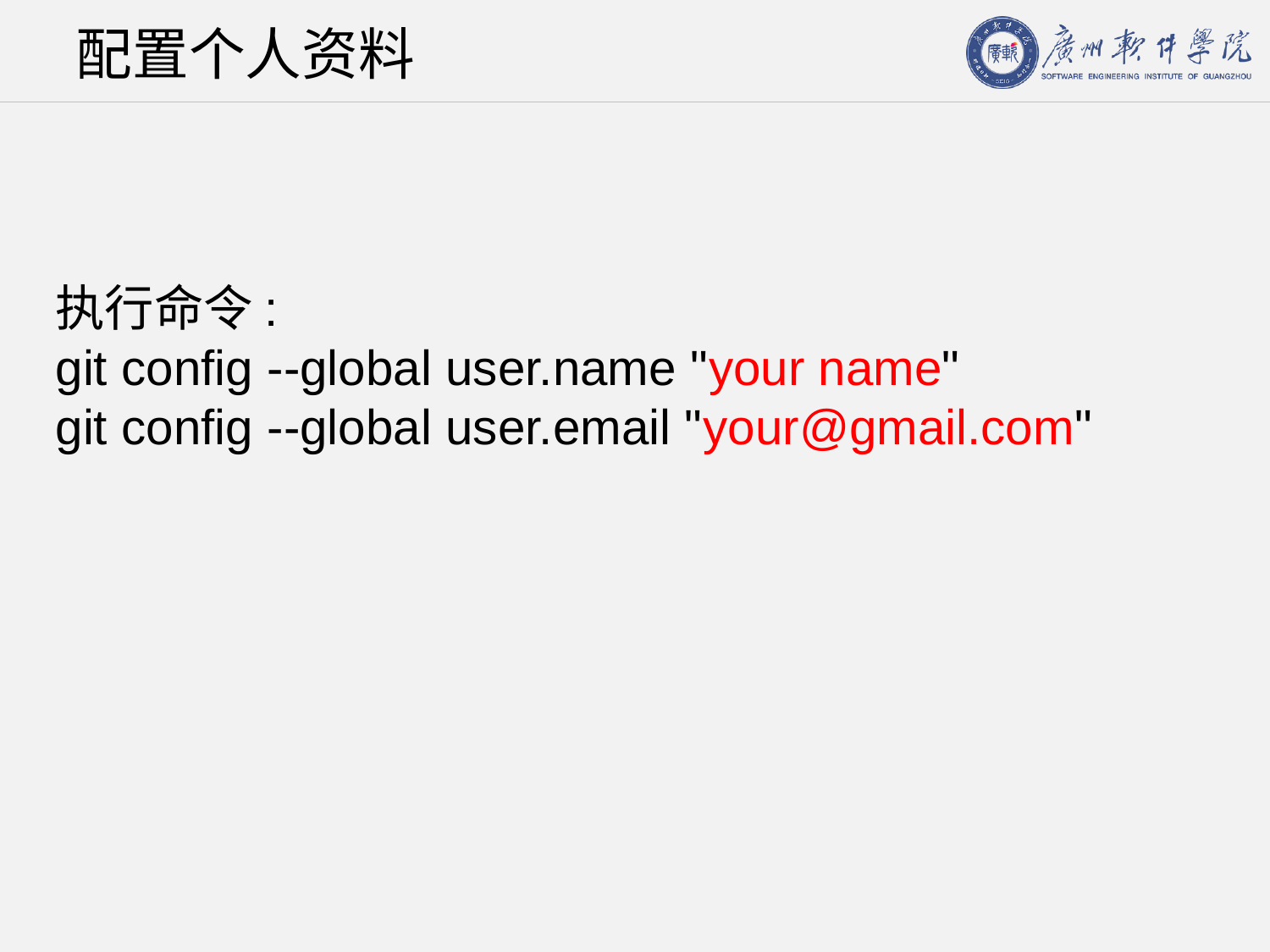

# 配置个人资料
执行命令:
git config --global user.name "your name"
git config --global user.email "your@gmail.com"